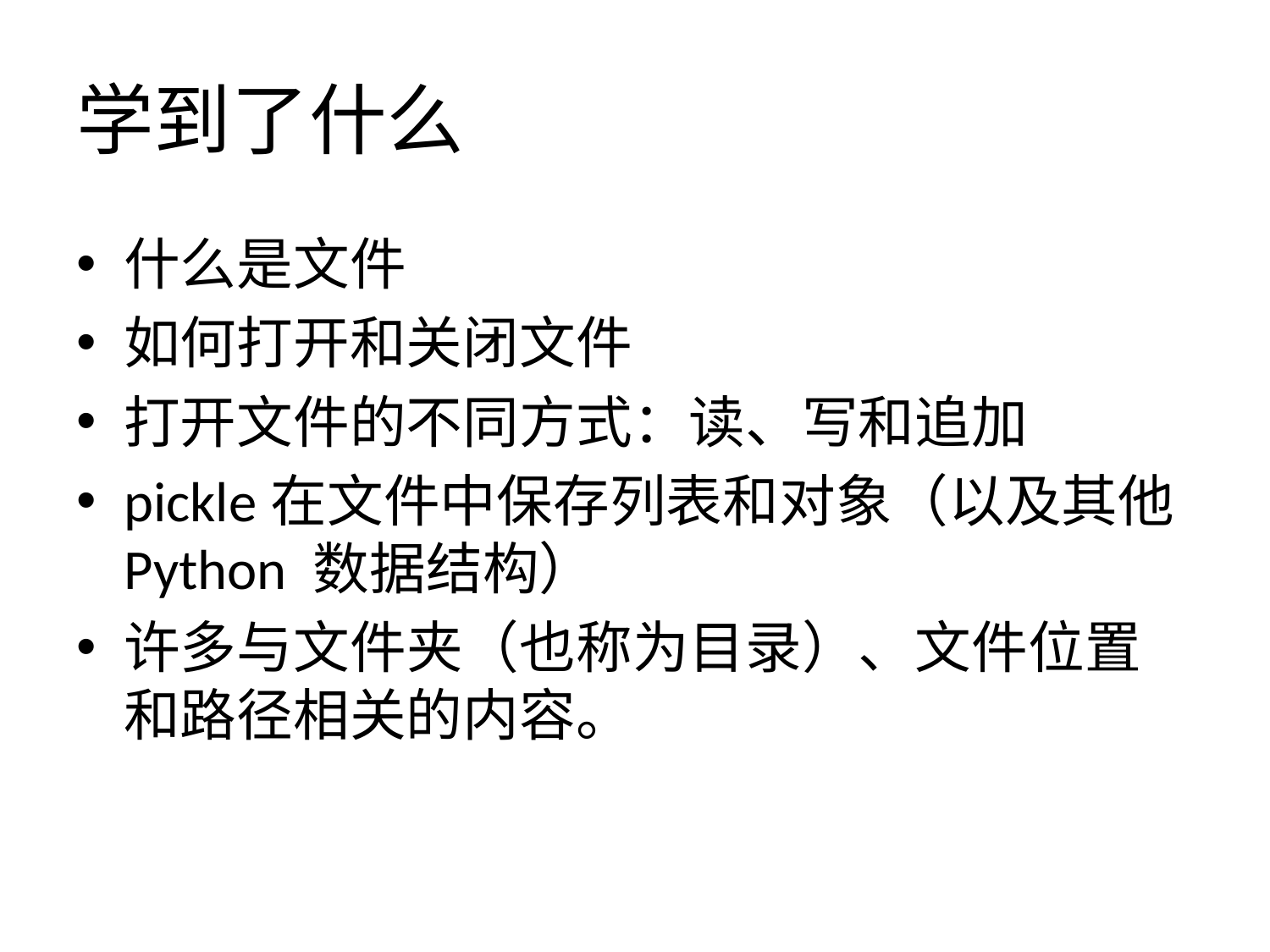

# 学到了什么
什么是文件
如何打开和关闭文件
打开文件的不同方式：读、写和追加
pickle在文件中保存列表和对象（以及其他 Python 数据结构）
许多与文件夹（也称为目录）、文件位置和路径相关的内容。